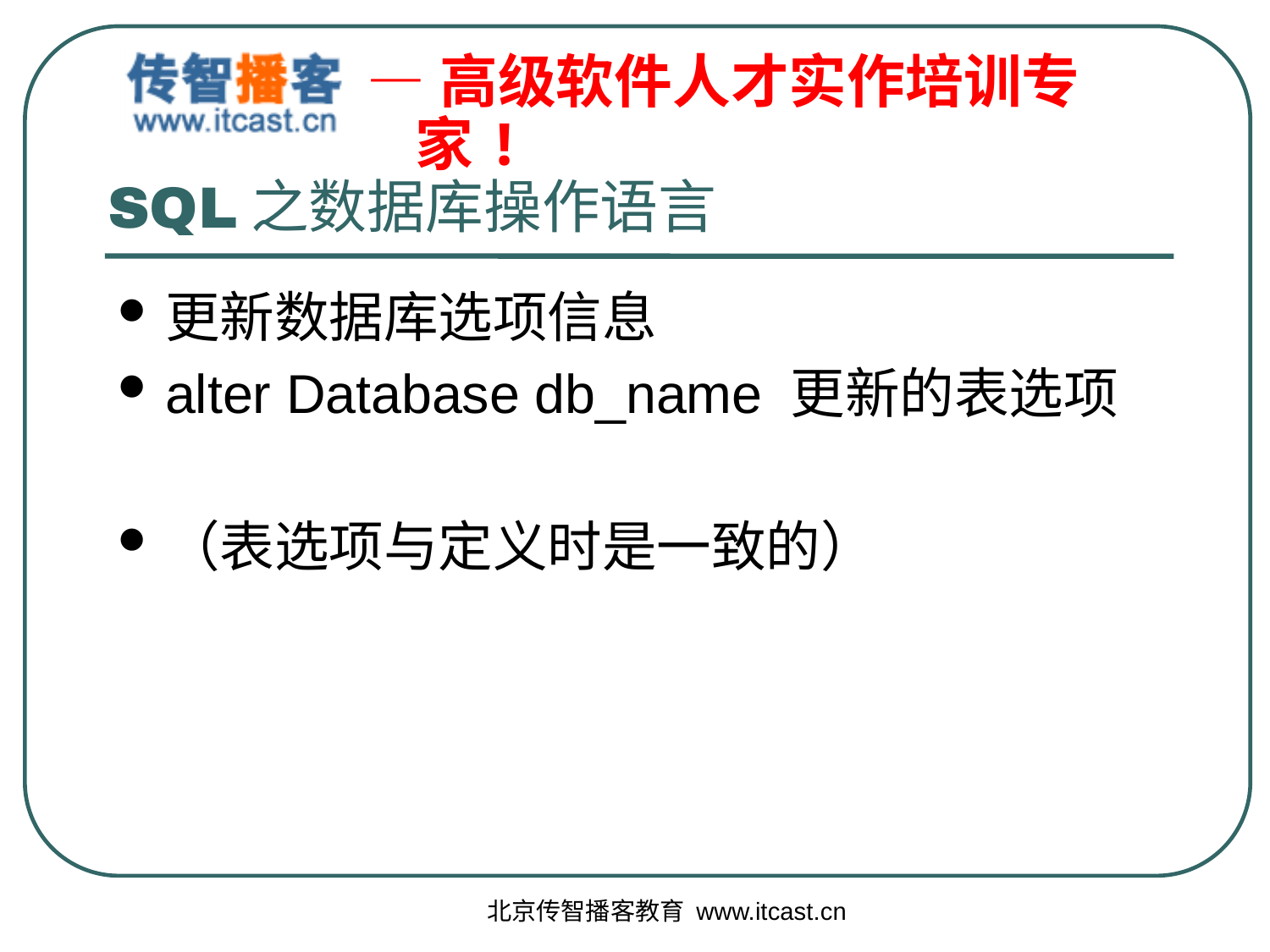

# SQL之数据库操作语言
更新数据库选项信息
alter Database db_name 更新的表选项

（表选项与定义时是一致的）